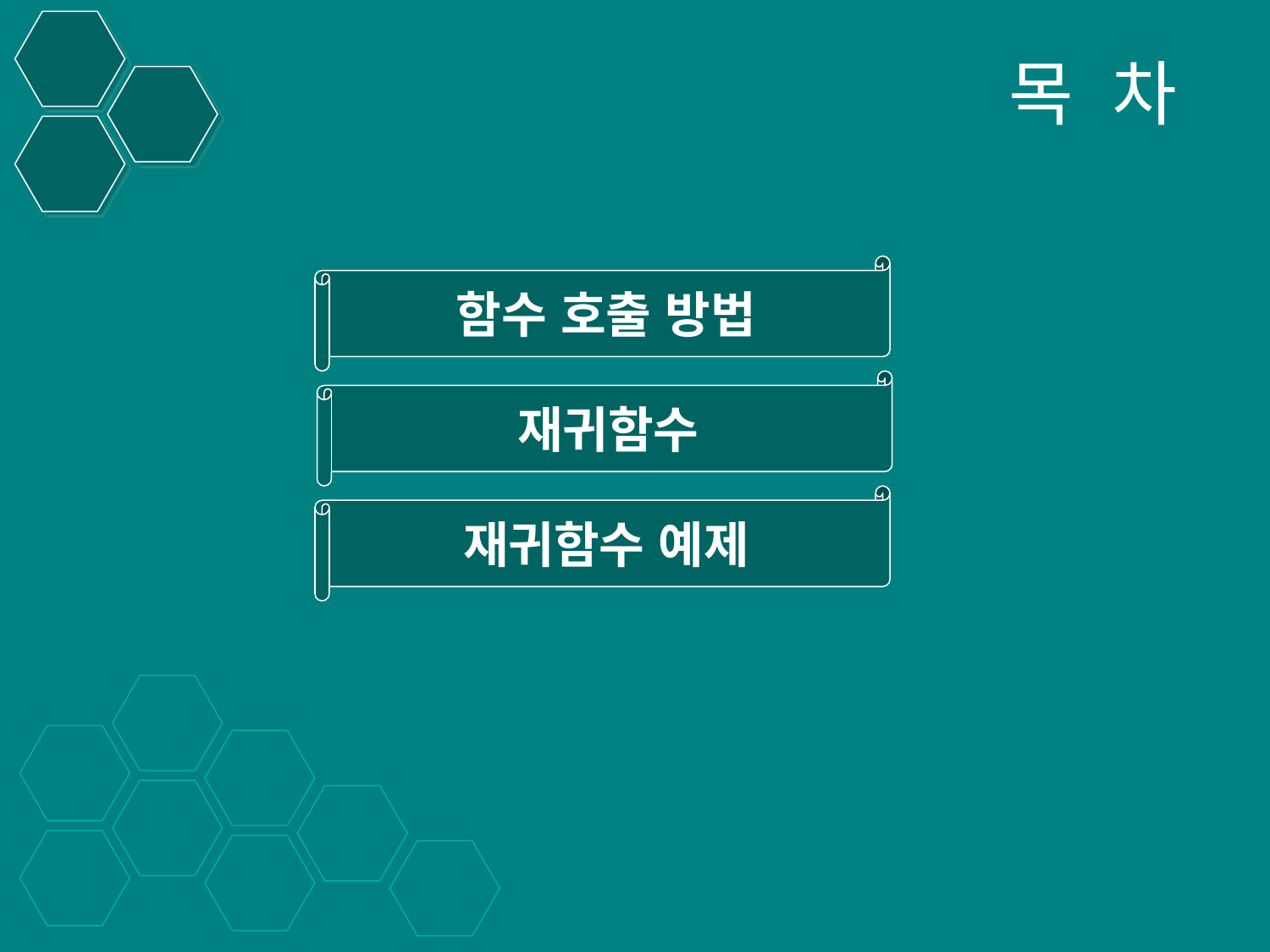

# 목  차
함수 호출 방법
재귀함수
재귀함수 예제